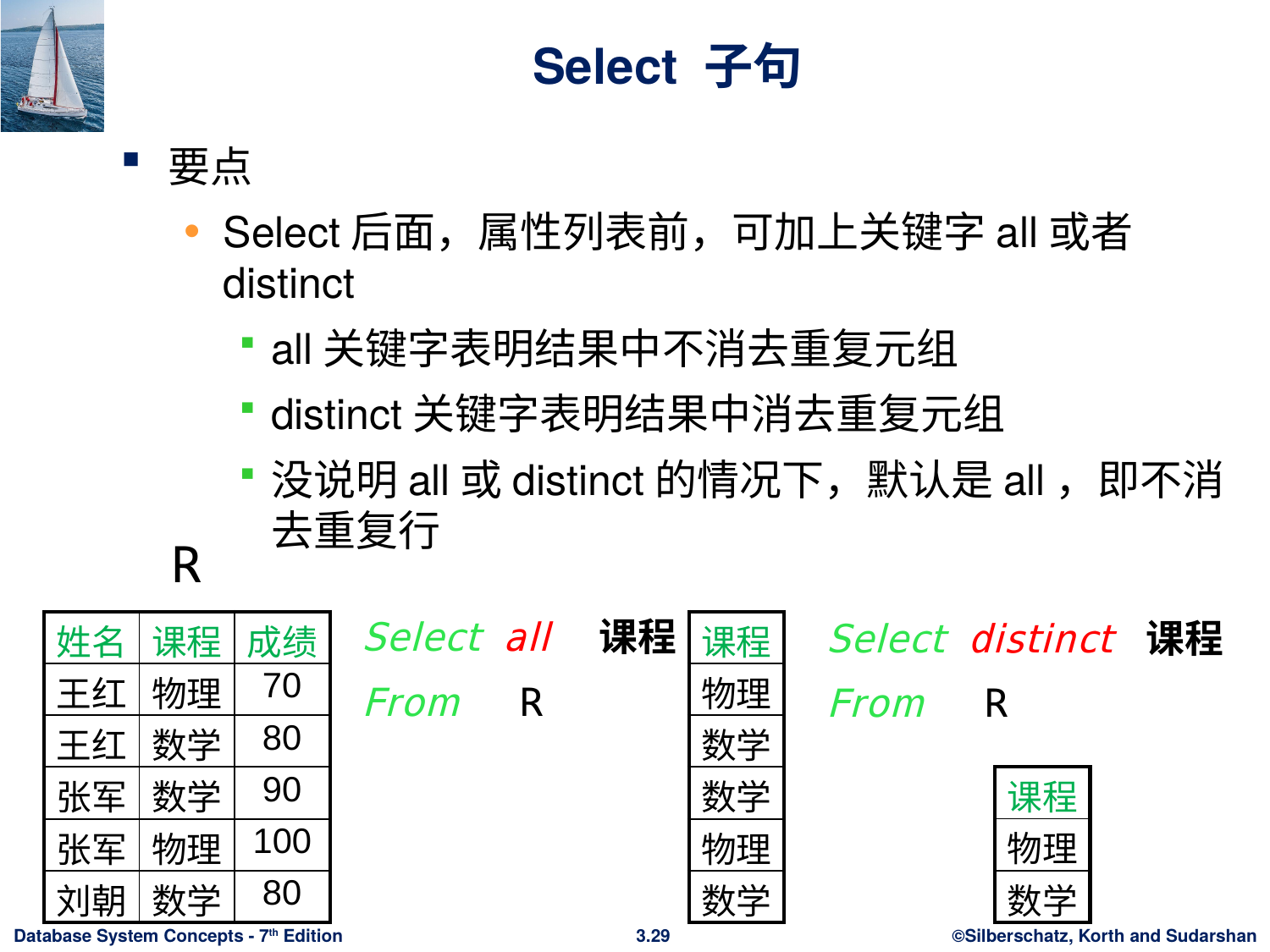

# Select 子句
要点
Select后面，属性列表前，可加上关键字all或者distinct
all关键字表明结果中不消去重复元组
distinct关键字表明结果中消去重复元组
没说明all或distinct的情况下，默认是all，即不消去重复行
R
Select  all　课程
From　R
Select  distinct  课程
From　R
| 姓名 | 课程 | 成绩 |
| --- | --- | --- |
| 王红 | 物理 | 70 |
| 王红 | 数学 | 80 |
| 张军 | 数学 | 90 |
| 张军 | 物理 | 100 |
| 刘朝 | 数学 | 80 |
| 课程 |
| --- |
| 物理 |
| 数学 |
| 数学 |
| 物理 |
| 数学 |
| 课程 |
| --- |
| 物理 |
| 数学 |